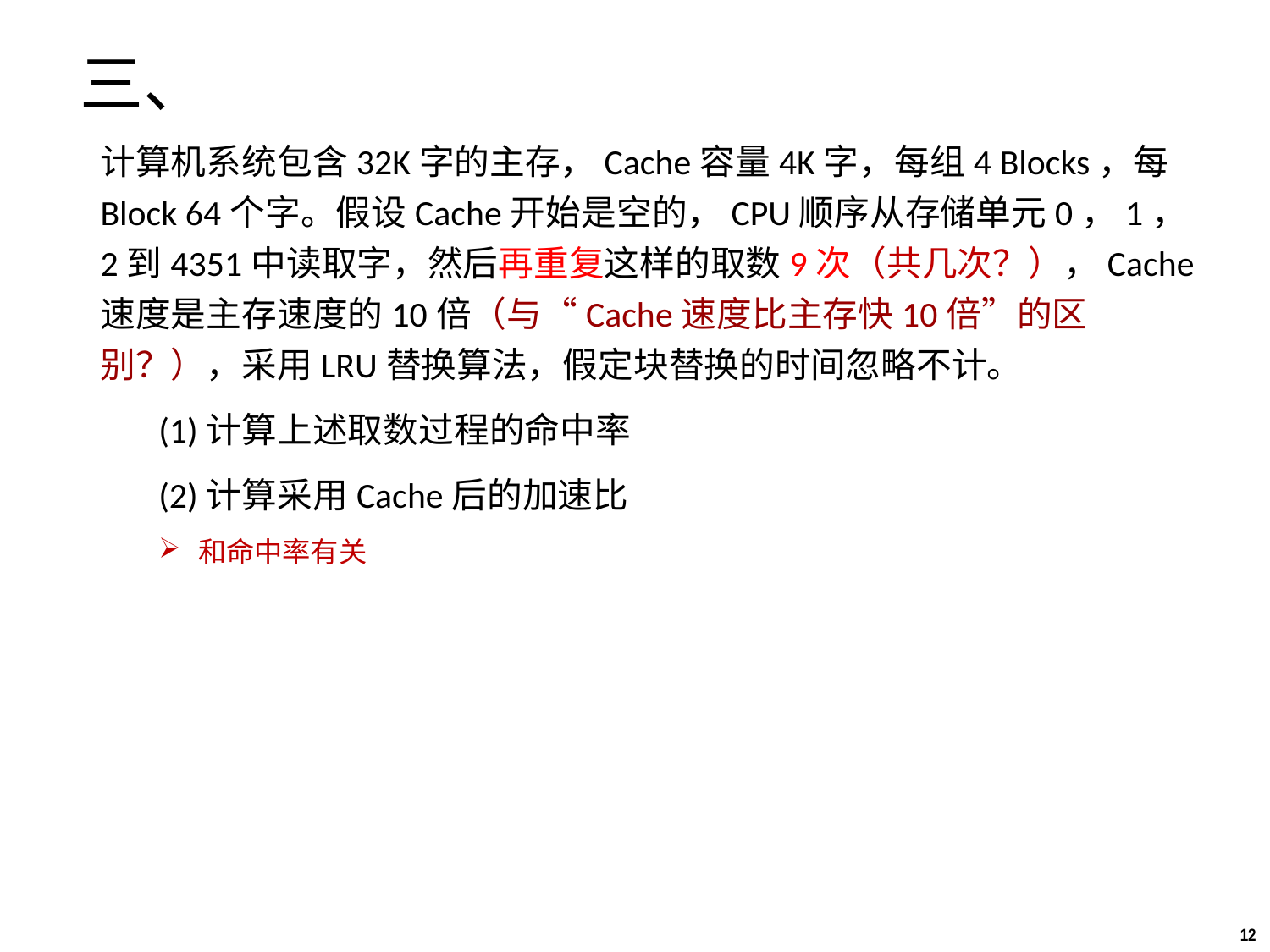

三、
计算机系统包含32K字的主存，Cache容量4K字，每组4 Blocks，每Block 64个字。假设Cache开始是空的，CPU顺序从存储单元0，1，2到4351中读取字，然后再重复这样的取数9次（共几次？），Cache速度是主存速度的10倍（与“Cache速度比主存快10倍”的区别？），采用LRU替换算法，假定块替换的时间忽略不计。
(1)计算上述取数过程的命中率
(2)计算采用Cache后的加速比
和命中率有关